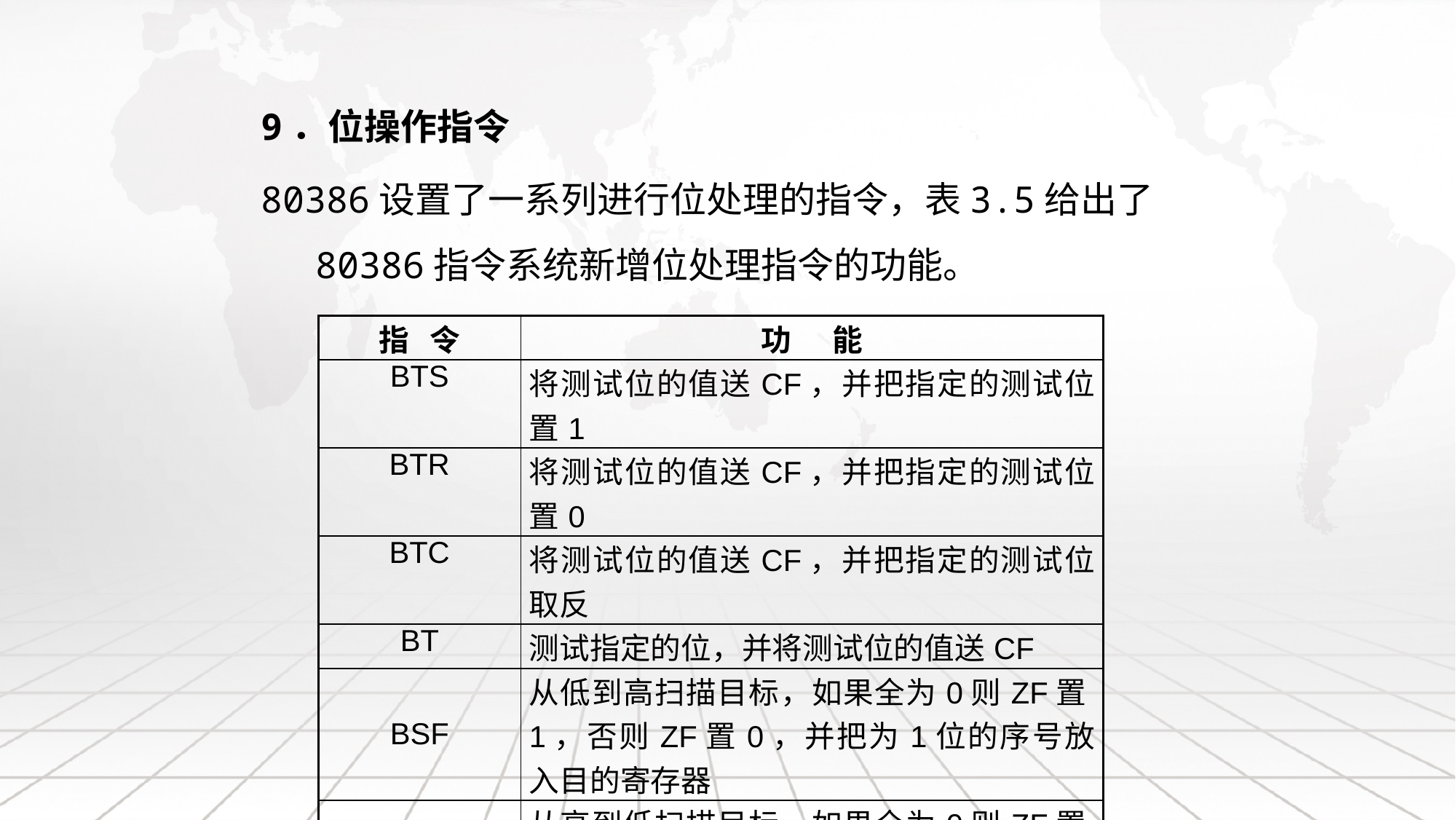

9．位操作指令
80386设置了一系列进行位处理的指令，表3.5给出了80386指令系统新增位处理指令的功能。
| 指 令 | 功 能 |
| --- | --- |
| BTS | 将测试位的值送CF，并把指定的测试位置1 |
| BTR | 将测试位的值送CF，并把指定的测试位置0 |
| BTC | 将测试位的值送CF，并把指定的测试位取反 |
| BT | 测试指定的位，并将测试位的值送CF |
| BSF | 从低到高扫描目标，如果全为0则ZF置1，否则ZF置0，并把为1位的序号放入目的寄存器 |
| BSR | 从高到低扫描目标，如果全为0则ZF置1，否则ZF置0，并把为1位的序号放入目的寄存器 |